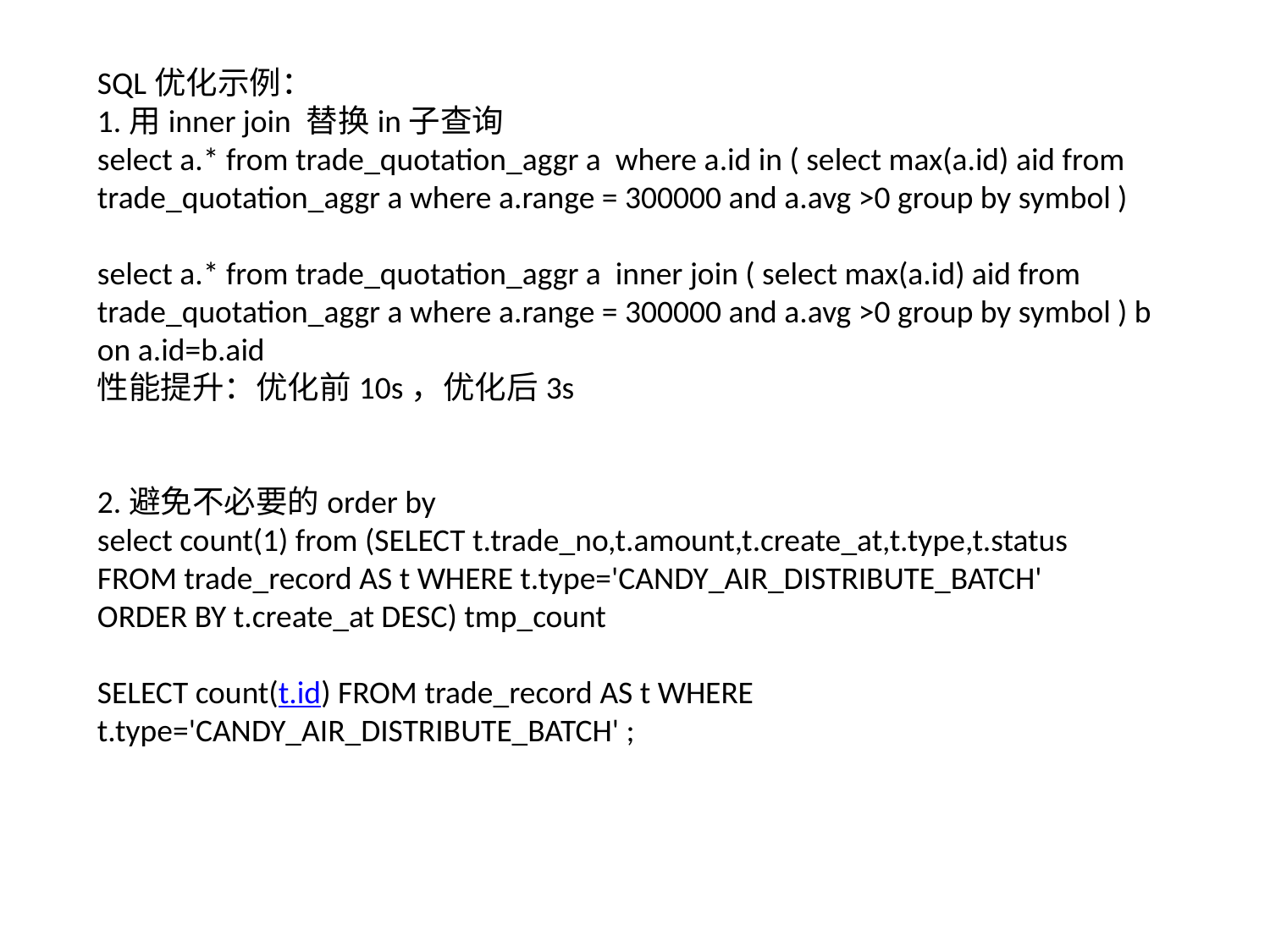

SQL优化示例：
1.用inner join 替换in子查询
select a.* from trade_quotation_aggr a  where a.id in ( select max(a.id) aid from trade_quotation_aggr a where a.range = 300000 and a.avg >0 group by symbol )

select a.* from trade_quotation_aggr a  inner join ( select max(a.id) aid from trade_quotation_aggr a where a.range = 300000 and a.avg >0 group by symbol ) b on a.id=b.aid
性能提升：优化前10s，优化后3s

2.避免不必要的order by
select count(1) from (SELECT t.trade_no,t.amount,t.create_at,t.type,t.status
FROM trade_record AS t WHERE t.type='CANDY_AIR_DISTRIBUTE_BATCH'
ORDER BY t.create_at DESC) tmp_count

SELECT count(t.id) FROM trade_record AS t WHERE t.type='CANDY_AIR_DISTRIBUTE_BATCH' ;